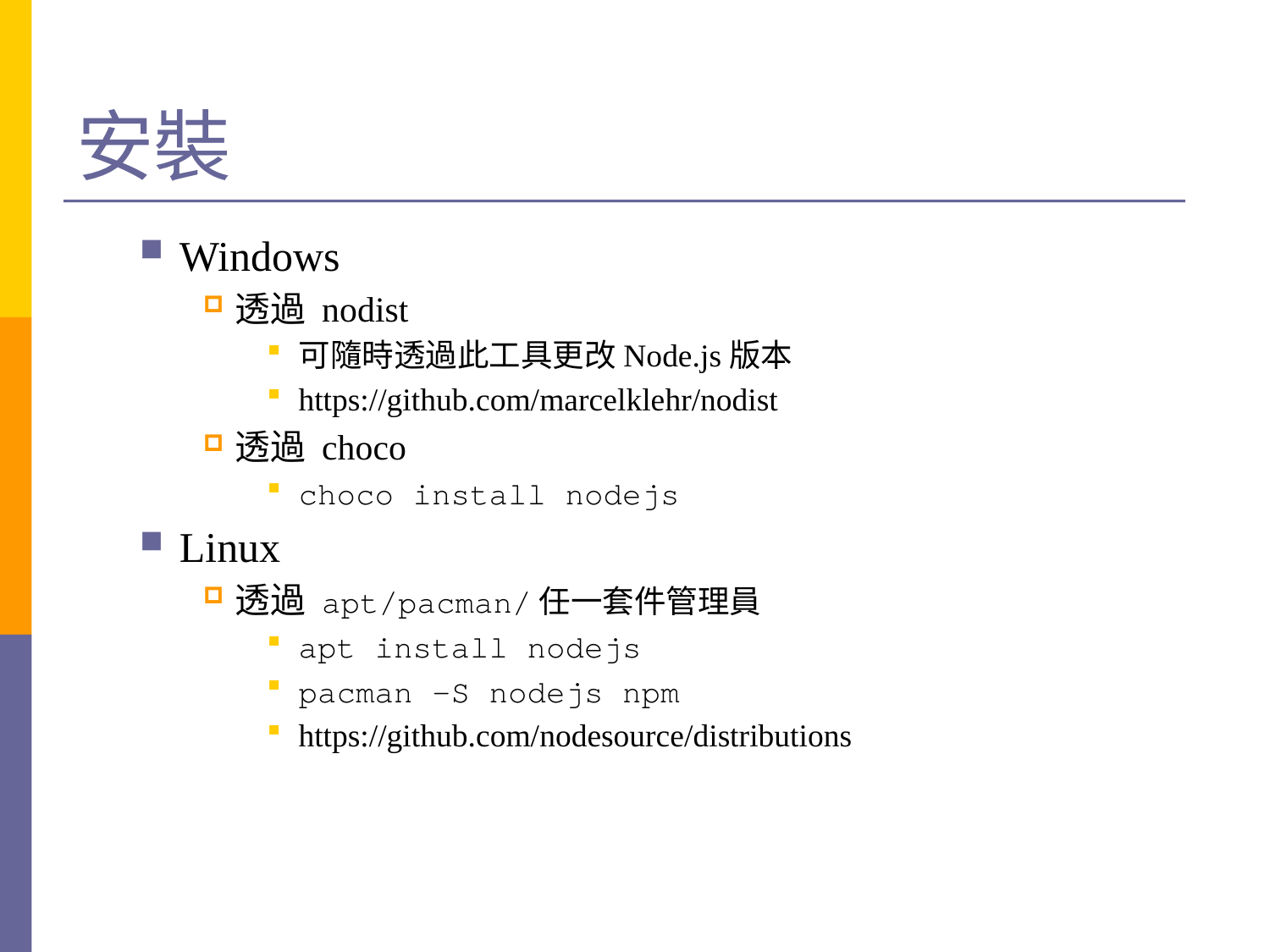

# 安裝
Windows
透過 nodist
可隨時透過此工具更改Node.js版本
https://github.com/marcelklehr/nodist
透過 choco
choco install nodejs
Linux
透過 apt/pacman/任一套件管理員
apt install nodejs
pacman –S nodejs npm
https://github.com/nodesource/distributions